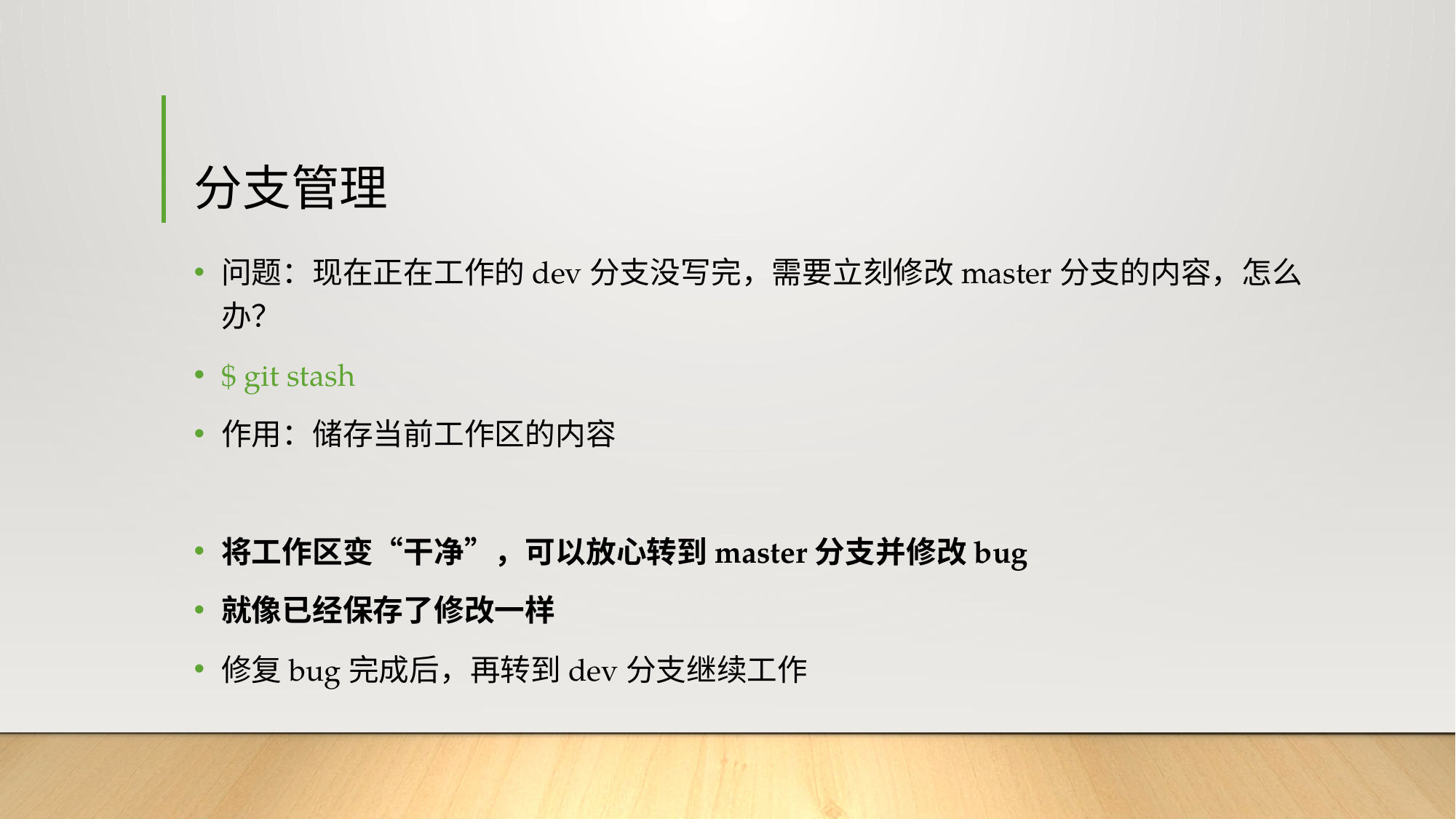

# 分支管理
问题：现在正在工作的dev分支没写完，需要立刻修改master分支的内容，怎么办？
$ git stash
作用：储存当前工作区的内容

将工作区变“干净”，可以放心转到master分支并修改bug
就像已经保存了修改一样
修复bug完成后，再转到dev分支继续工作